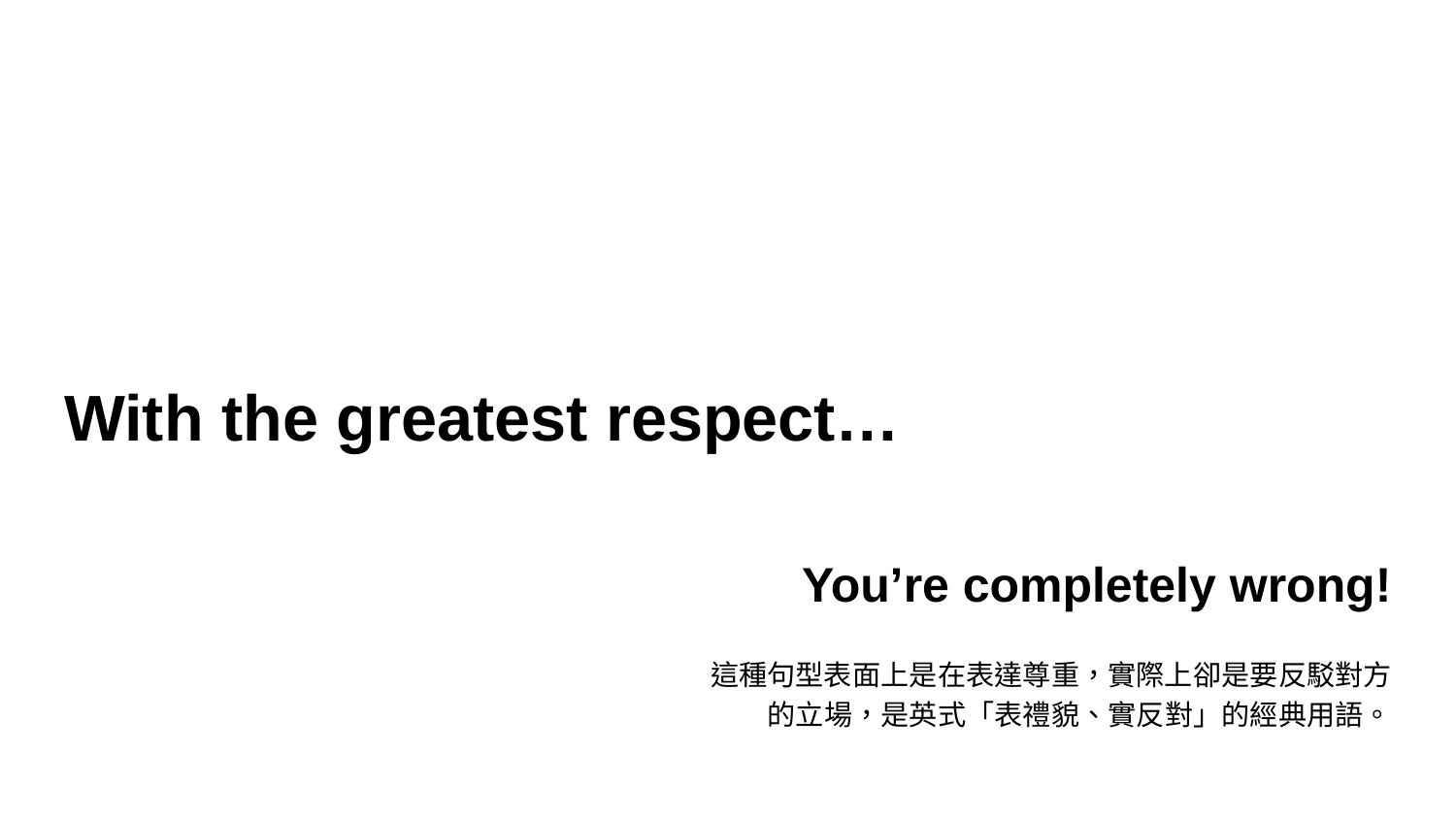

# With the greatest respect…
You’re completely wrong!
這種句型表面上是在表達尊重，實際上卻是要反駁對方的立場，是英式「表禮貌、實反對」的經典用語。